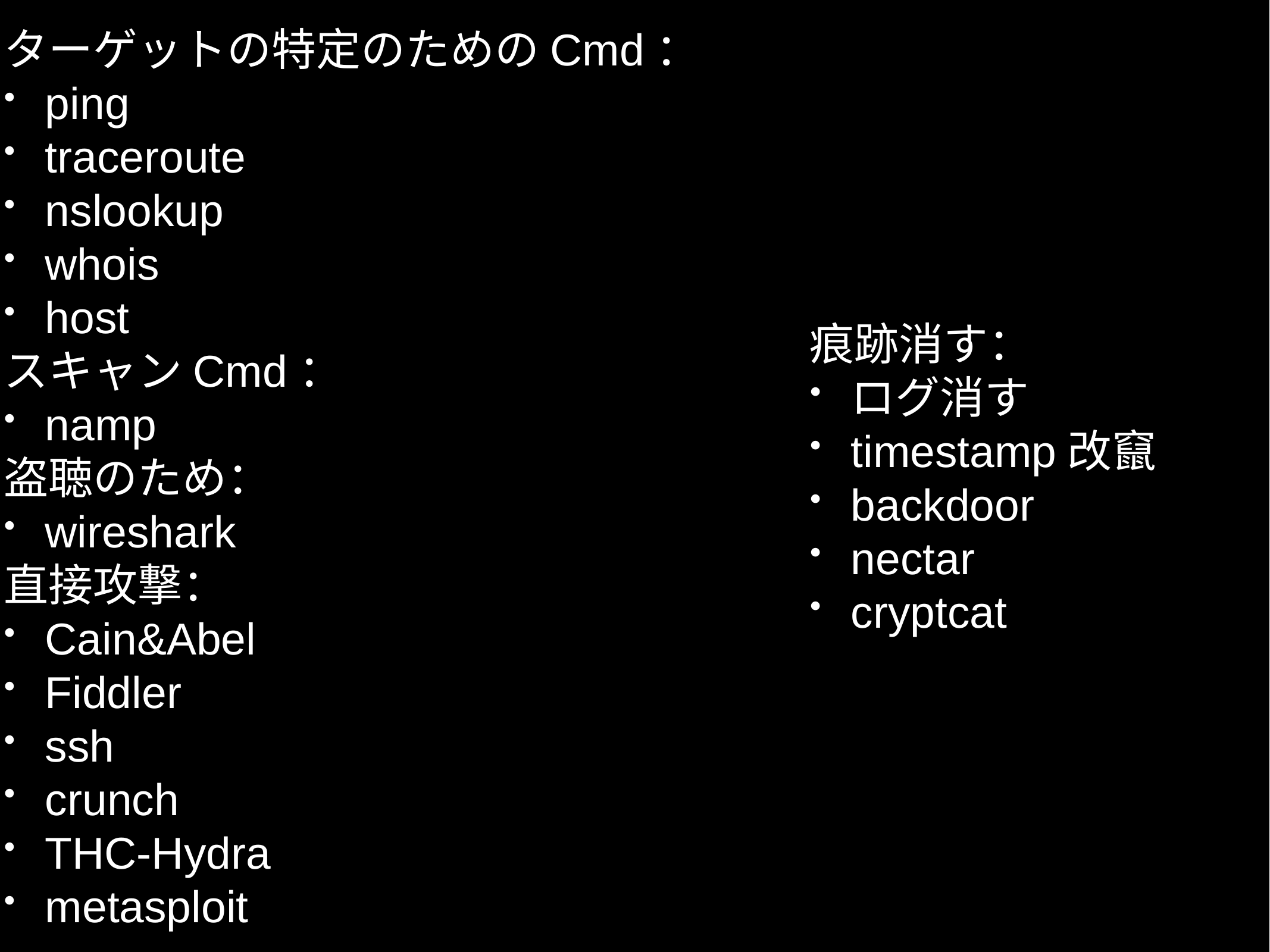

ターゲットの特定のためのCmd：
ping
traceroute
nslookup
whois
host
スキャンCmd：
namp
盗聴のため：
wireshark
直接攻撃：
Cain&Abel
Fiddler
ssh
crunch
THC-Hydra
metasploit
痕跡消す：
ログ消す
timestamp改竄
backdoor
nectar
cryptcat